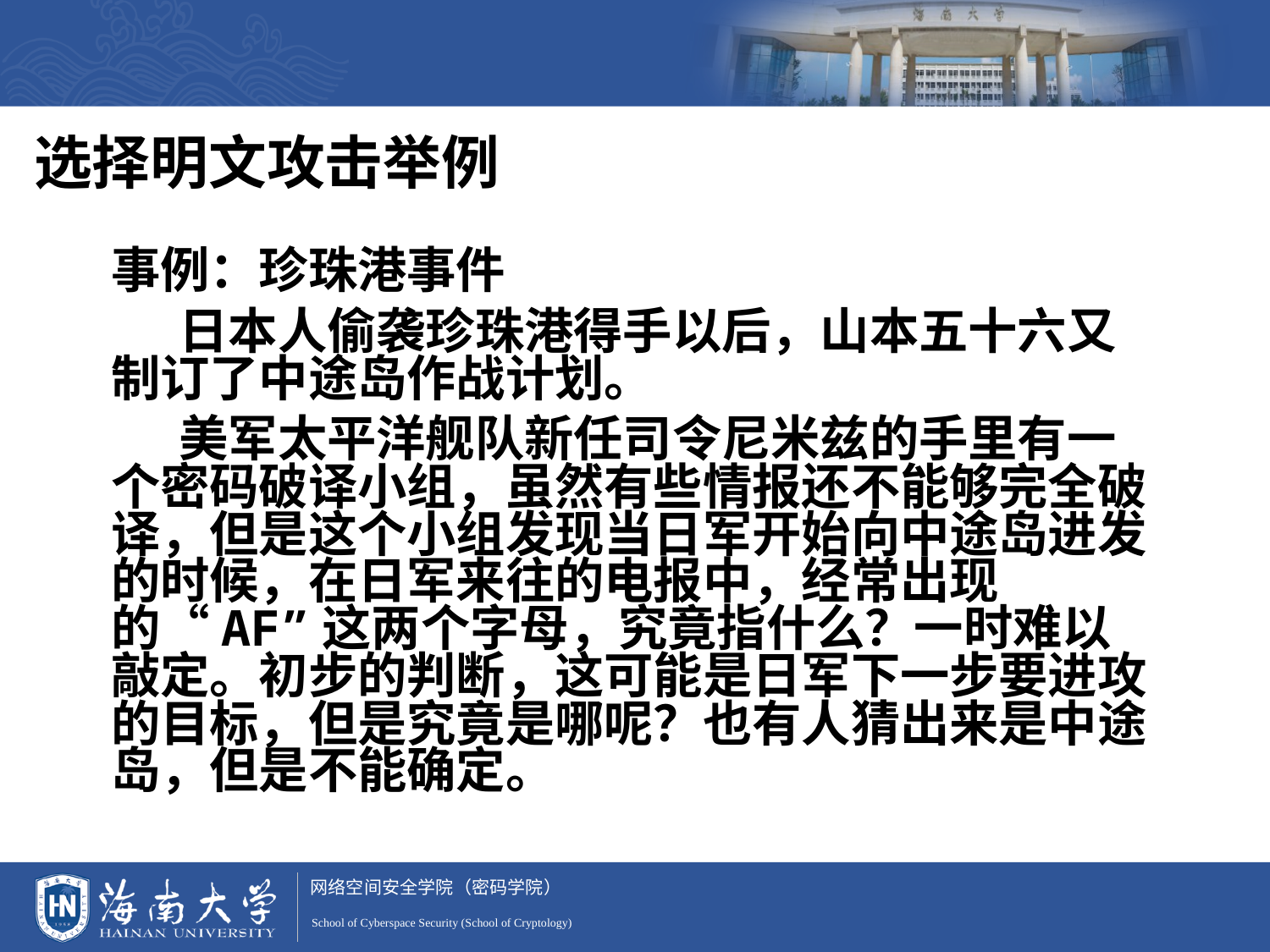

选择明文攻击举例
事例：珍珠港事件
     日本人偷袭珍珠港得手以后，山本五十六又制订了中途岛作战计划。
     美军太平洋舰队新任司令尼米兹的手里有一个密码破译小组，虽然有些情报还不能够完全破译，但是这个小组发现当日军开始向中途岛进发的时候，在日军来往的电报中，经常出现的“AF”这两个字母，究竟指什么？一时难以敲定。初步的判断，这可能是日军下一步要进攻的目标，但是究竟是哪呢？也有人猜出来是中途岛，但是不能确定。